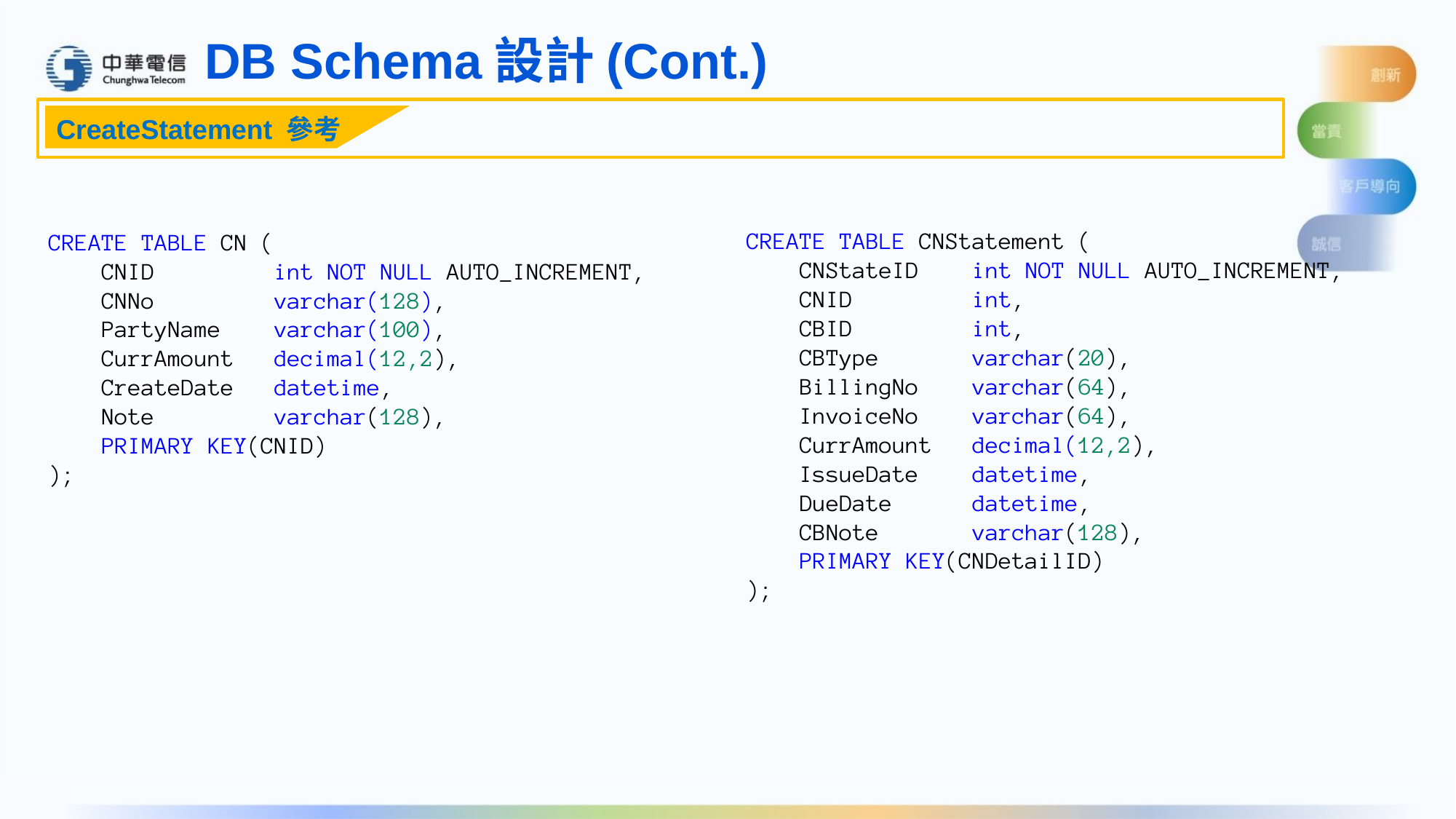

DB Schema設計(Cont.)

CreateStatement 參考
CREATE TABLE CNStatement (
    CNStateID    int NOT NULL AUTO_INCREMENT,
    CNID         int,
    CBID         int,
    CBType       varchar(20),
    BillingNo    varchar(64),
    InvoiceNo    varchar(64),
    CurrAmount   decimal(12,2),
    IssueDate    datetime,
    DueDate      datetime,
    CBNote       varchar(128),
    PRIMARY KEY(CNDetailID)
);

CREATE TABLE CN (
    CNID         int NOT NULL AUTO_INCREMENT,
    CNNo         varchar(128),
    PartyName    varchar(100),
    CurrAmount   decimal(12,2),
    CreateDate   datetime,
    Note         varchar(128),
    PRIMARY KEY(CNID)
);